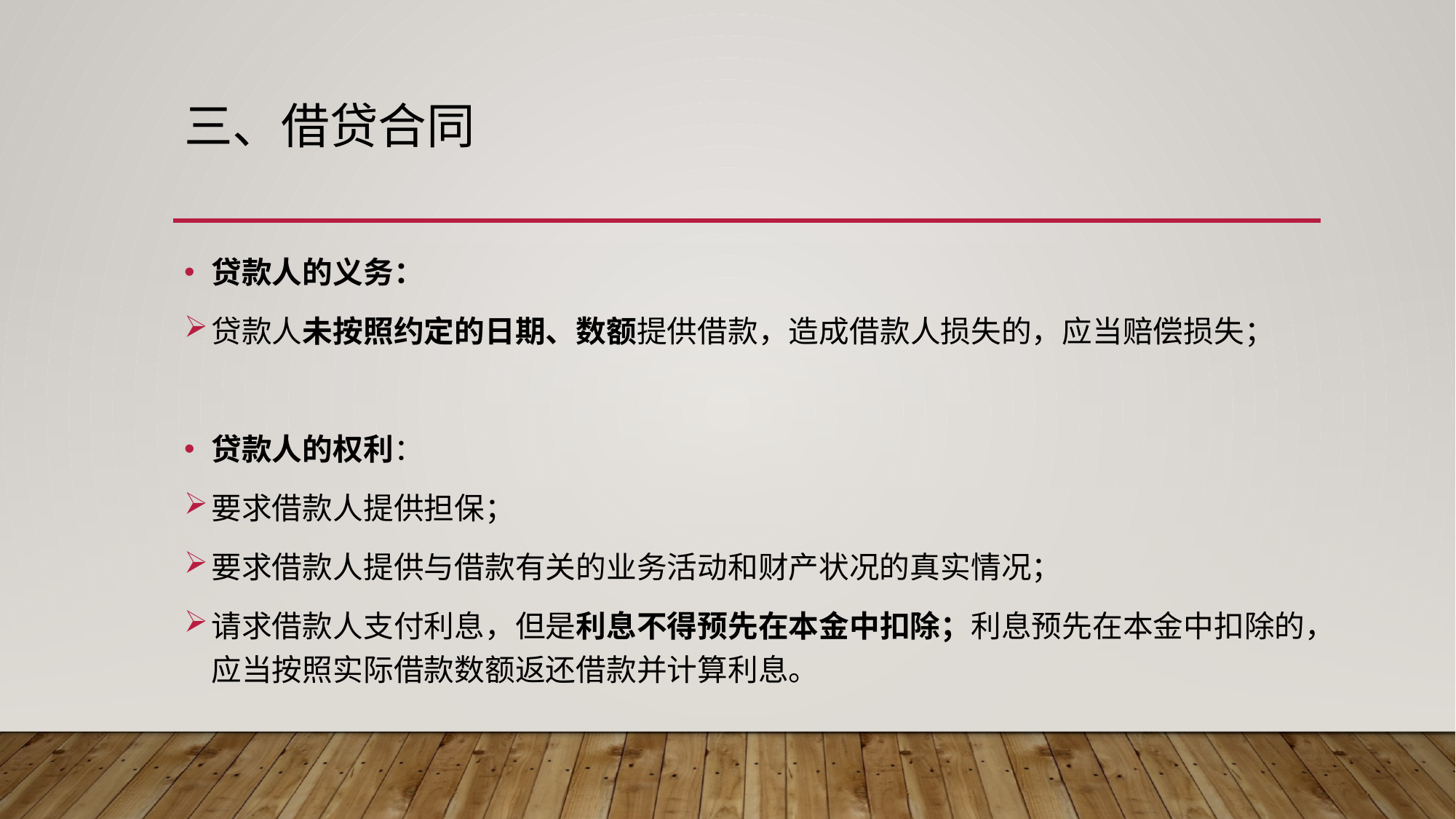

# 三、借贷合同
贷款人的义务：
贷款人未按照约定的日期、数额提供借款，造成借款人损失的，应当赔偿损失；

贷款人的权利：
要求借款人提供担保；
要求借款人提供与借款有关的业务活动和财产状况的真实情况；
请求借款人支付利息，但是利息不得预先在本金中扣除；利息预先在本金中扣除的，应当按照实际借款数额返还借款并计算利息。